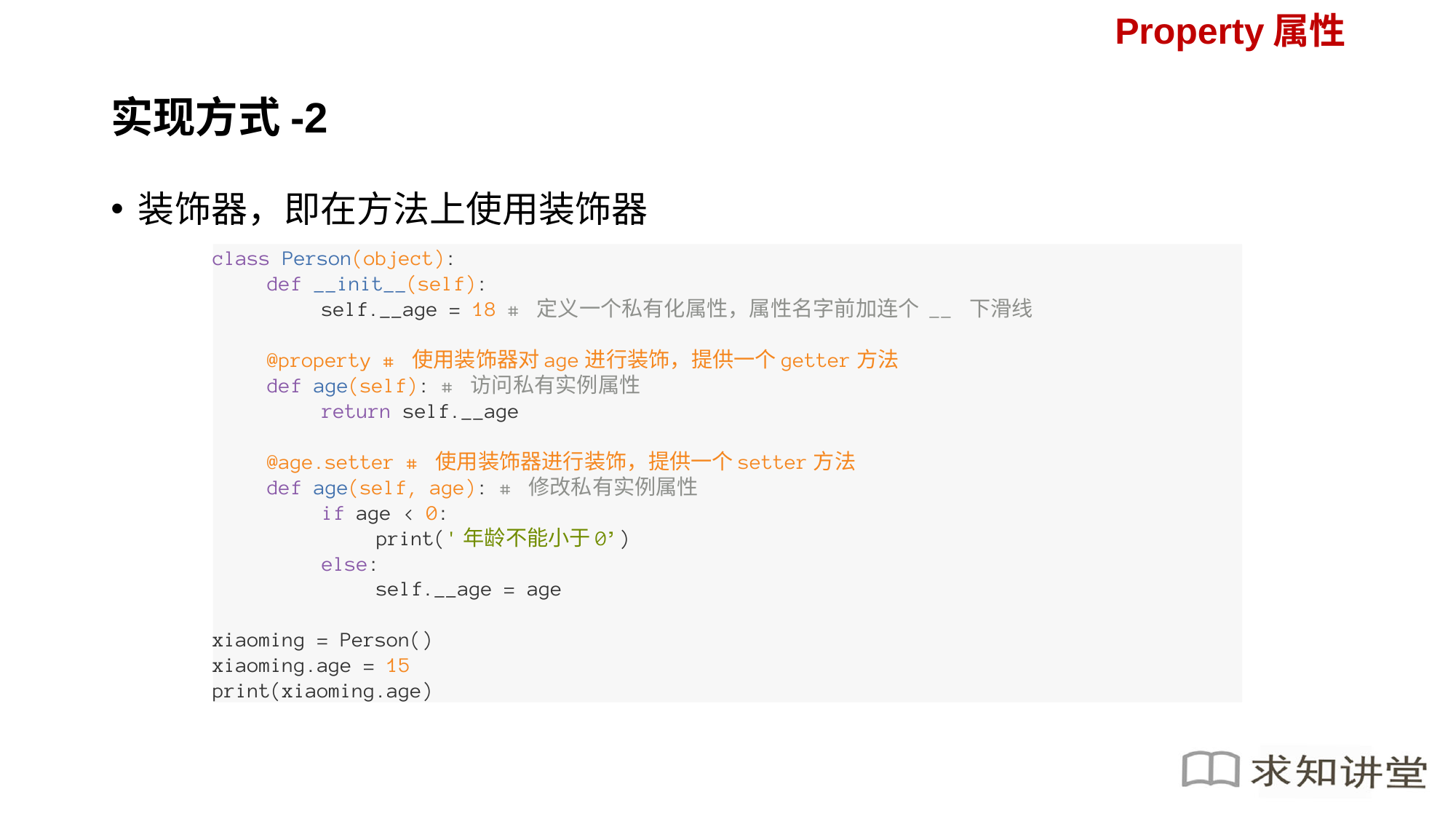

Property属性
# 实现方式-2
装饰器，即在方法上使用装饰器

class Person(object):
def __init__(self):
self.__age = 18 # 定义一个私有化属性，属性名字前加连个 __ 下滑线

@property # 使用装饰器对age进行装饰，提供一个getter方法
def age(self): # 访问私有实例属性
return self.__age

@age.setter # 使用装饰器进行装饰，提供一个setter方法
def age(self, age): # 修改私有实例属性
if age < 0:
print('年龄不能小于0’)
else:
self.__age = age

xiaoming = Person()
xiaoming.age = 15
print(xiaoming.age)